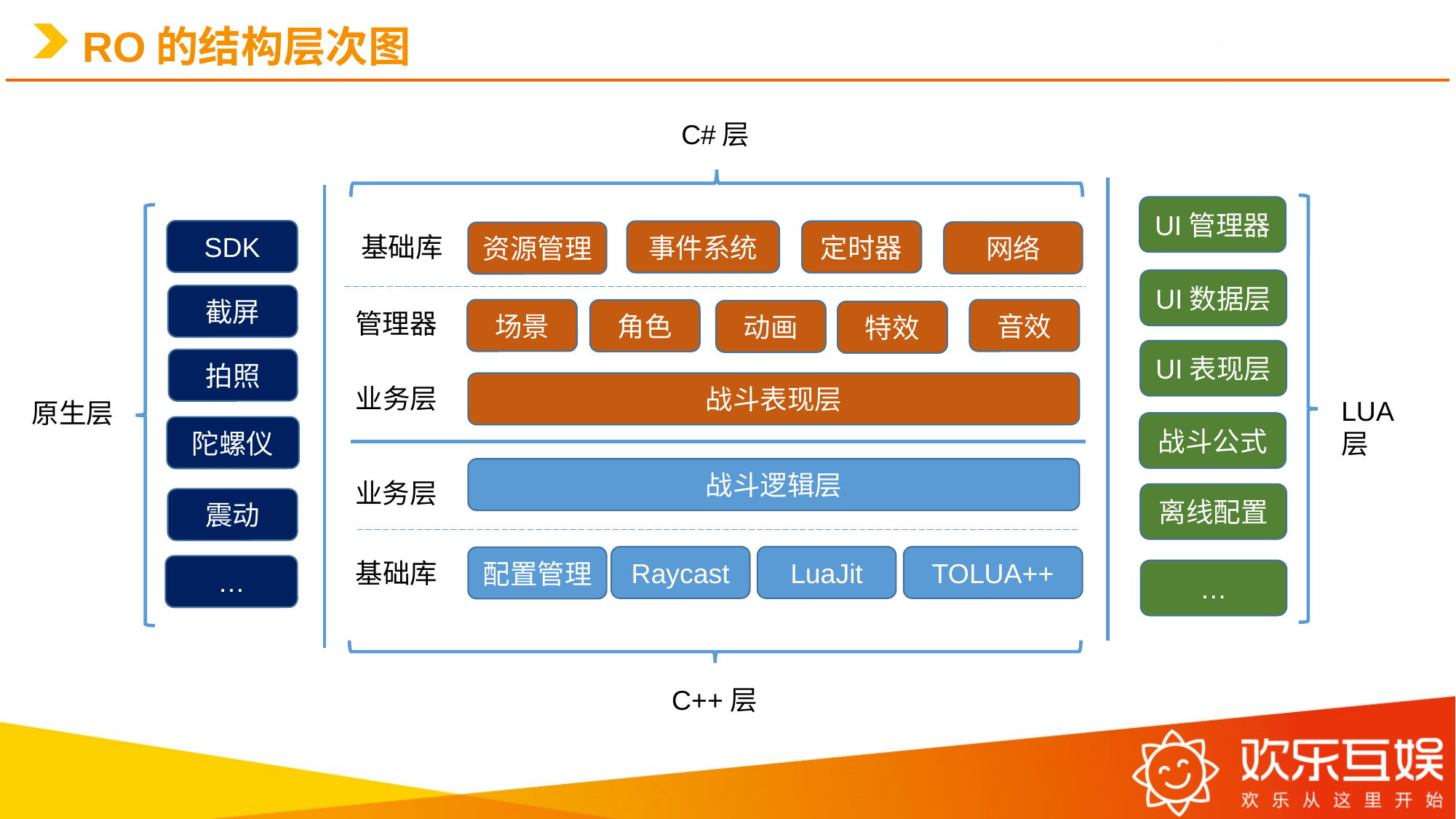

# RO的结构层次图
C#层

UI管理器

SDK
事件系统
定时器
网络
资源管理
基础库
UI数据层
截屏

场景
音效
角色
动画
管理器
特效
UI表现层
拍照
战斗表现层
业务层
LUA层
原生层
战斗公式
陀螺仪
战斗逻辑层
业务层
离线配置
震动
LuaJit
TOLUA++
Raycast
配置管理
基础库
…
…
C++层